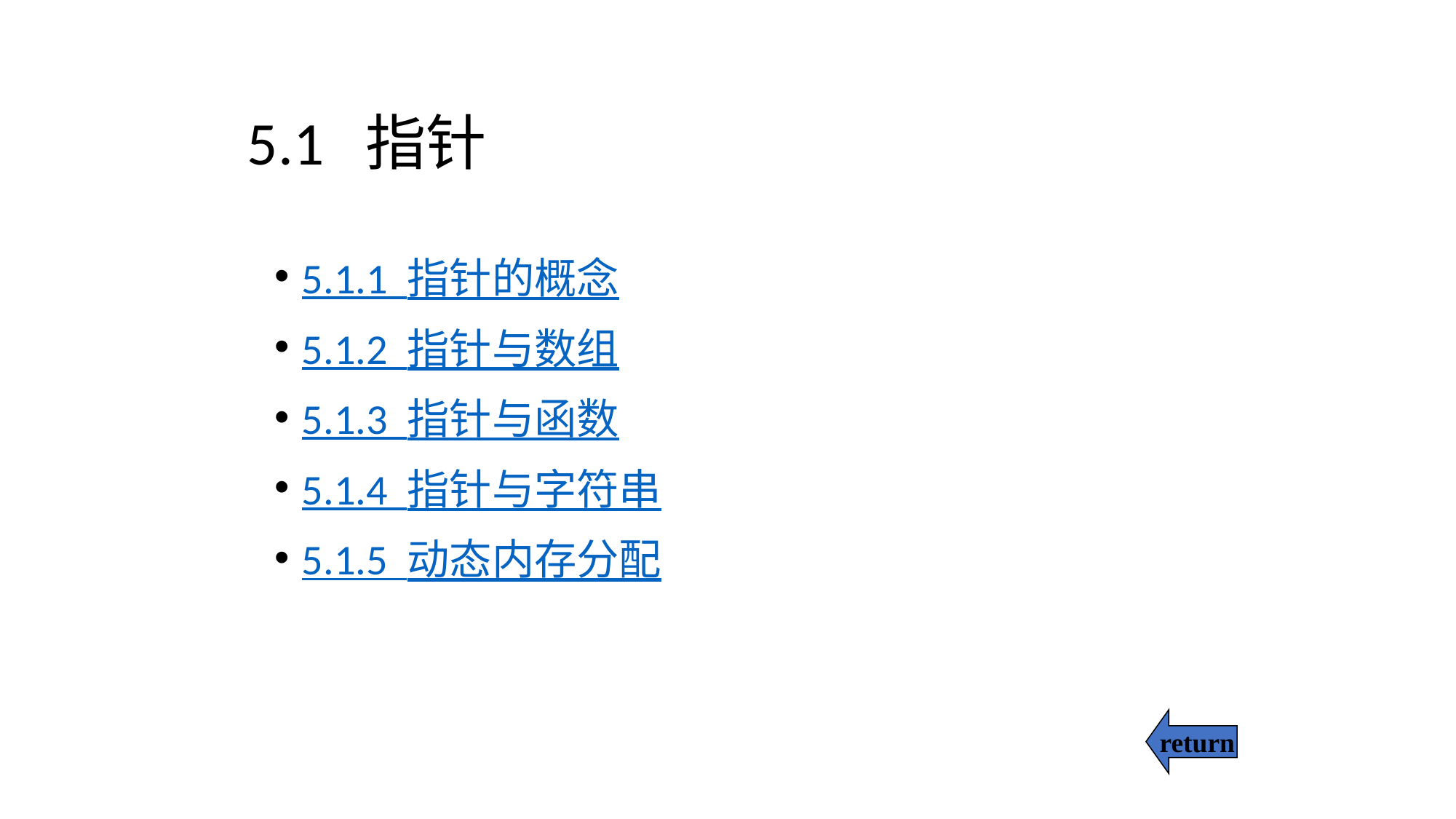

# 5.1  指针
5.1.1  指针的概念
5.1.2  指针与数组
5.1.3  指针与函数
5.1.4  指针与字符串
5.1.5  动态内存分配
return